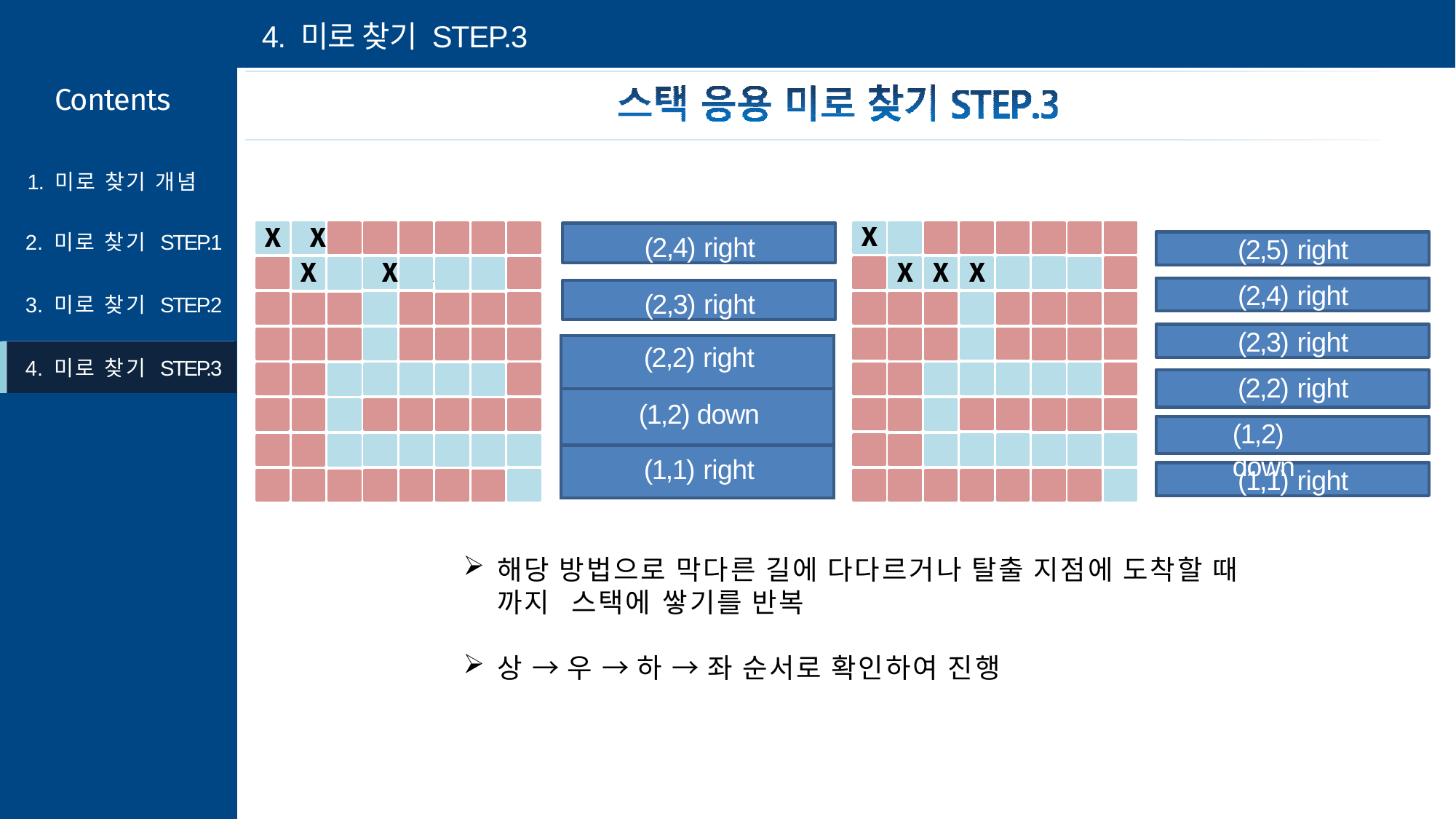

# 4. 미로 찾기 STEP.3

Contents

1. 미로 찾기 개념

X	X
X	X	X
X	X

(2,4) right

2. 미로 찾기 STEP.1
(2,5) right
X	X
X
X

(2,4) right
(2,3) right
3. 미로 찾기 STEP.2

(2,3) right

| (2,2) right |
| --- |
| (1,2) down |
| (1,1) right |

4. 미로 찾기 STEP.3
(2,2) right
(1,2) down

(1,1) right

해당 방법으로 막다른 길에 다다르거나 탈출 지점에 도착할 때 까지  스택에 쌓기를 반복
상 → 우 → 하 → 좌 순서로 확인하여 진행